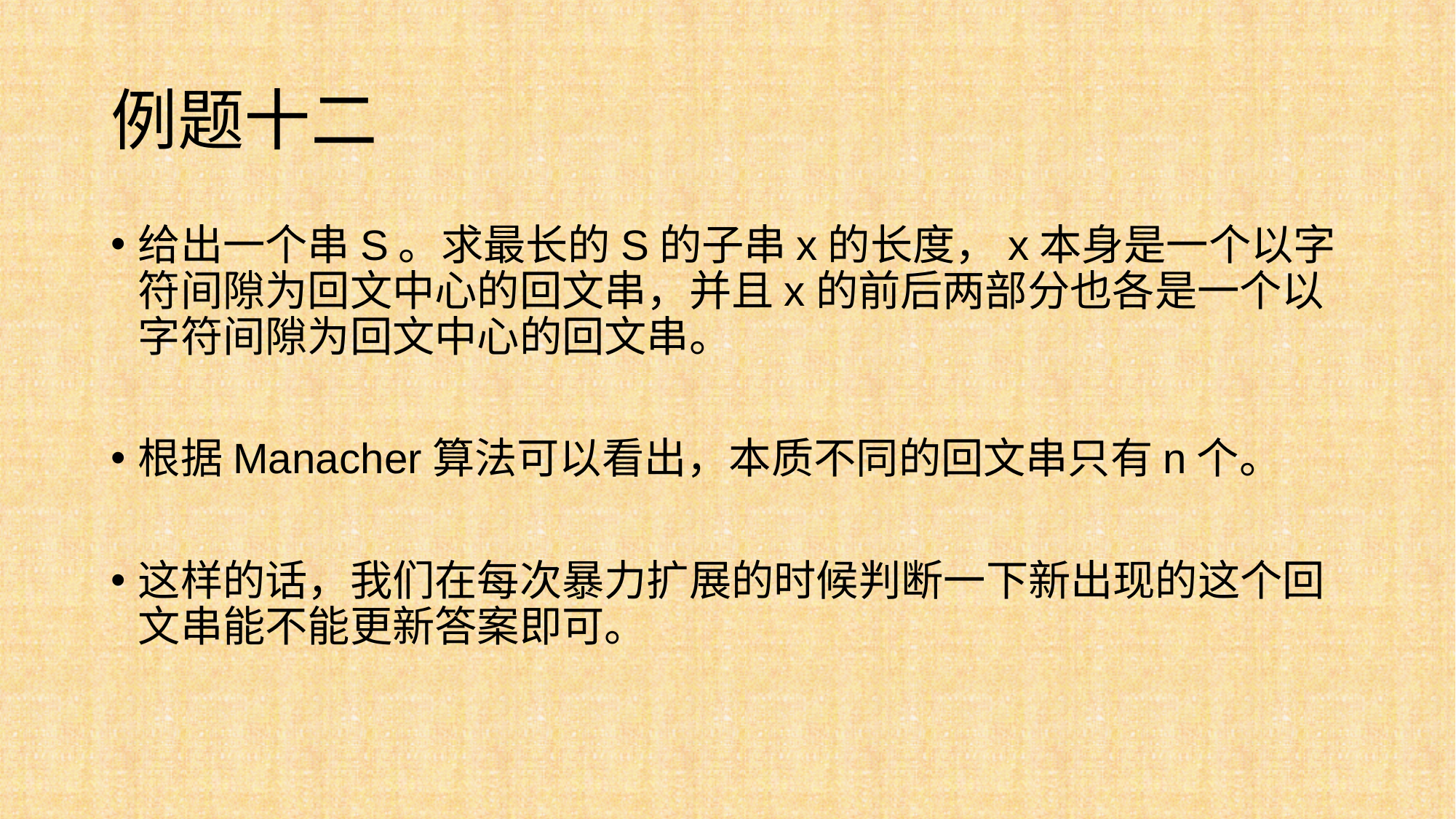

# 例题十二
给出一个串S。求最长的S的子串x的长度，x本身是一个以字符间隙为回文中心的回文串，并且x的前后两部分也各是一个以字符间隙为回文中心的回文串。

根据Manacher算法可以看出，本质不同的回文串只有n个。

这样的话，我们在每次暴力扩展的时候判断一下新出现的这个回文串能不能更新答案即可。